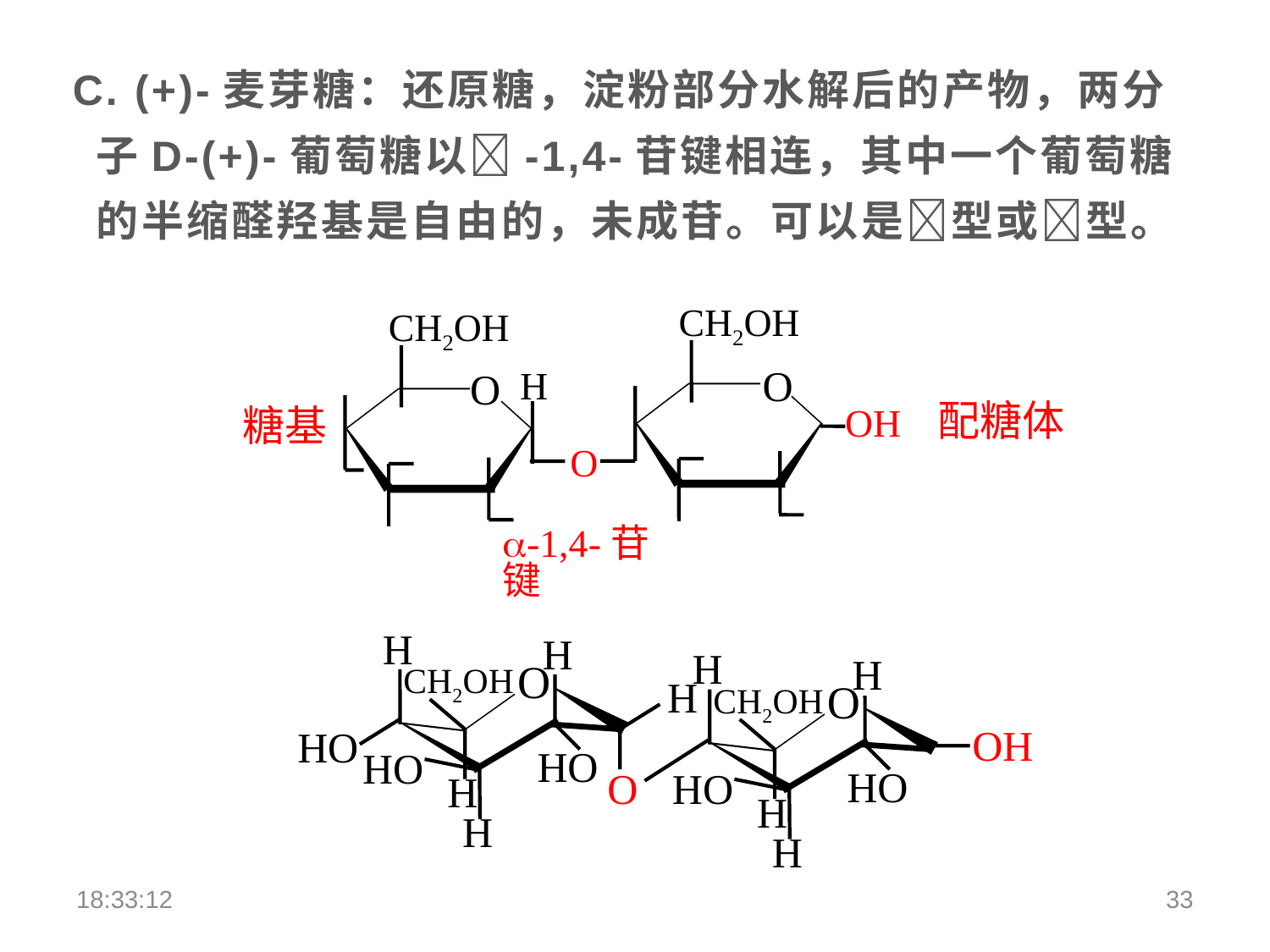

C. (+)-麦芽糖：还原糖，淀粉部分水解后的产物，两分子D-(+)-葡萄糖以α-1,4-苷键相连，其中一个葡萄糖的半缩醛羟基是自由的，未成苷。可以是α型或β型。
CH2OH

OH

O
CH2OH

H
O

O

配糖体
糖基
α-1,4-苷键
H
H
CH2OH
O

H
HO
HO
HO
O
H
H
H
H
CH2OH
O

OH
HO
HO
H
H

18:33:12
33